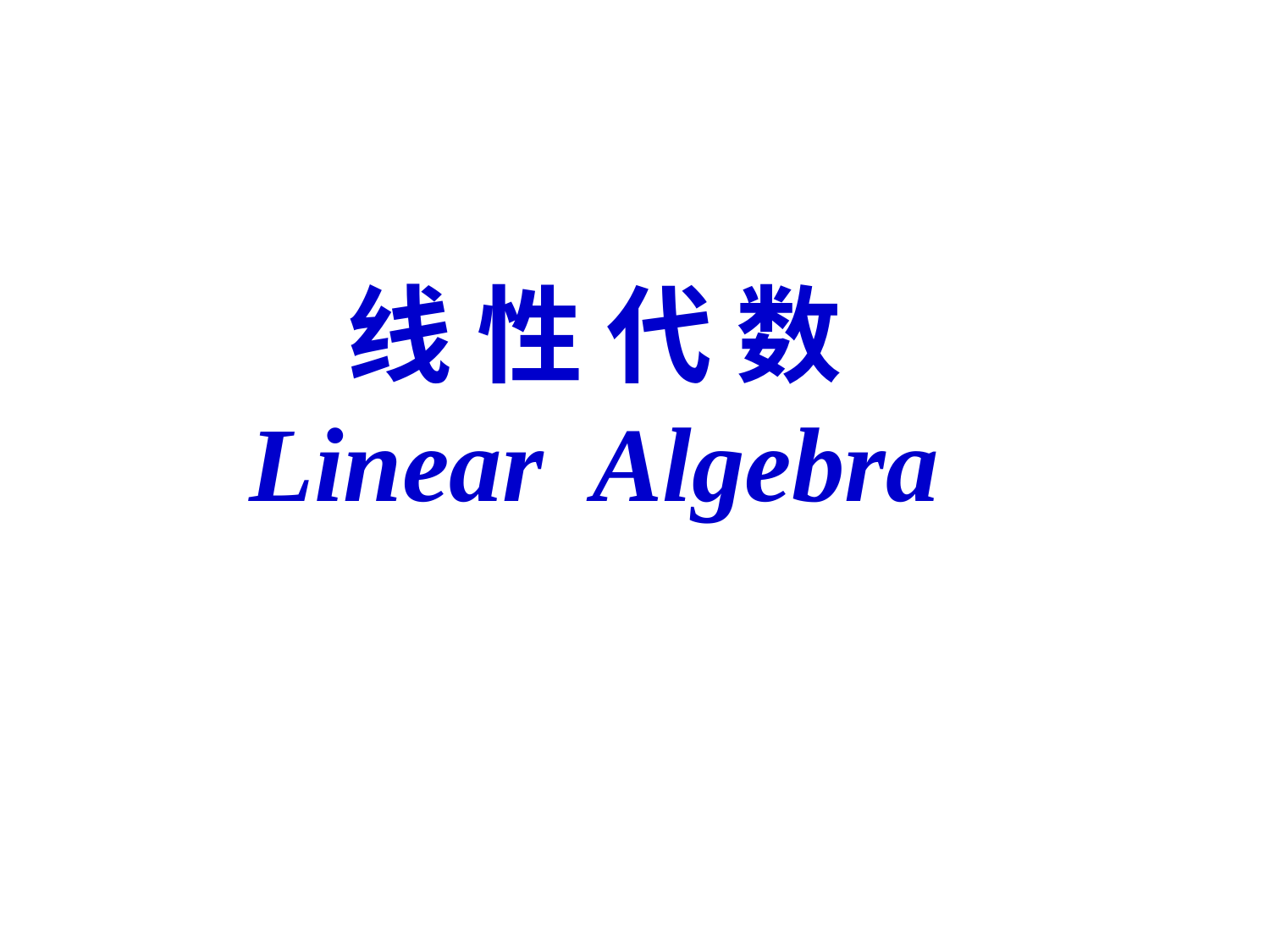

# 线 性 代 数 Linear  Algebra